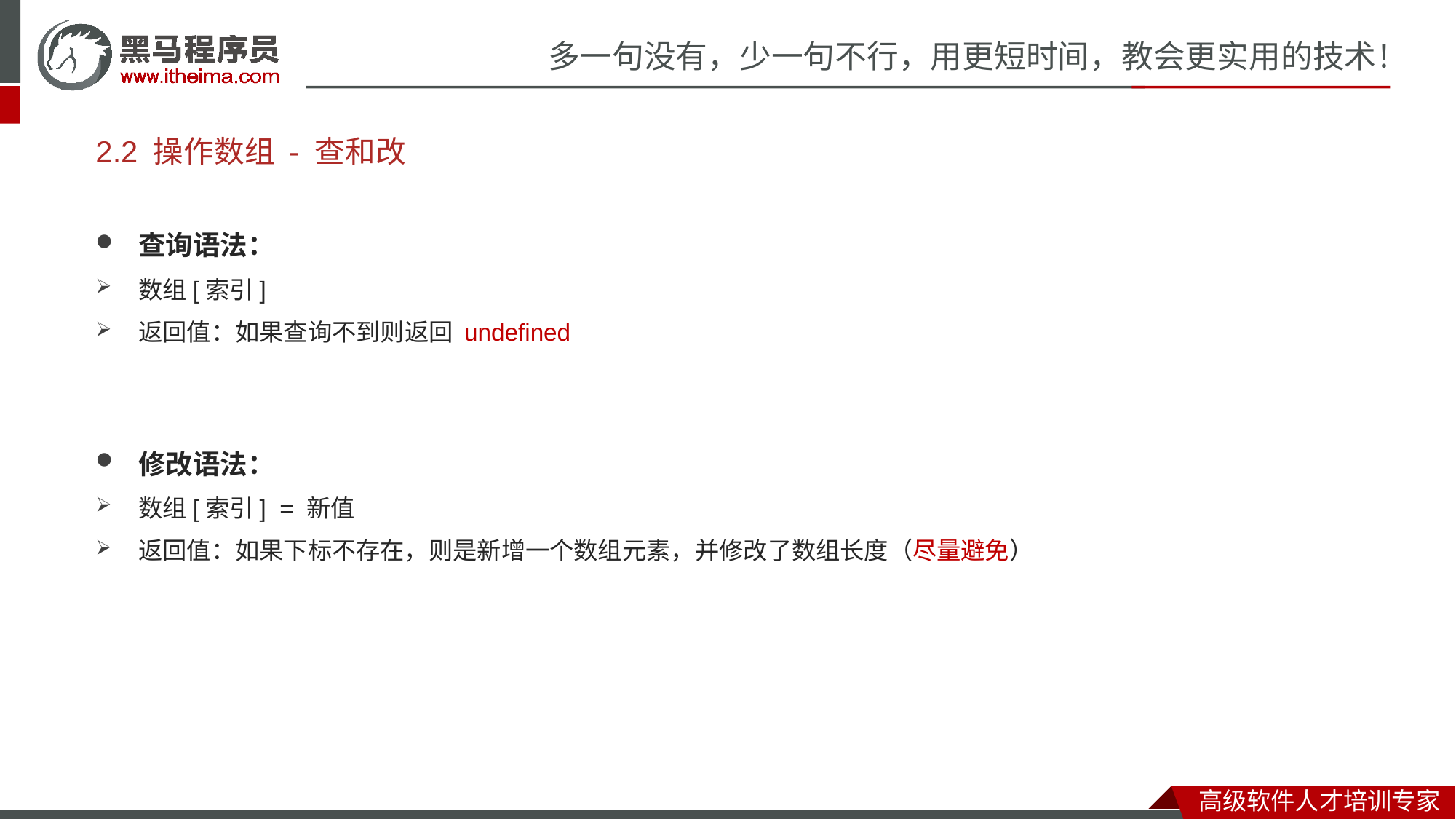

# 2.2 操作数组 - 查和改
查询语法：
数组[索引]
返回值：如果查询不到则返回 undefined

修改语法：
数组[索引]  = 新值
返回值：如果下标不存在，则是新增一个数组元素，并修改了数组长度（尽量避免）